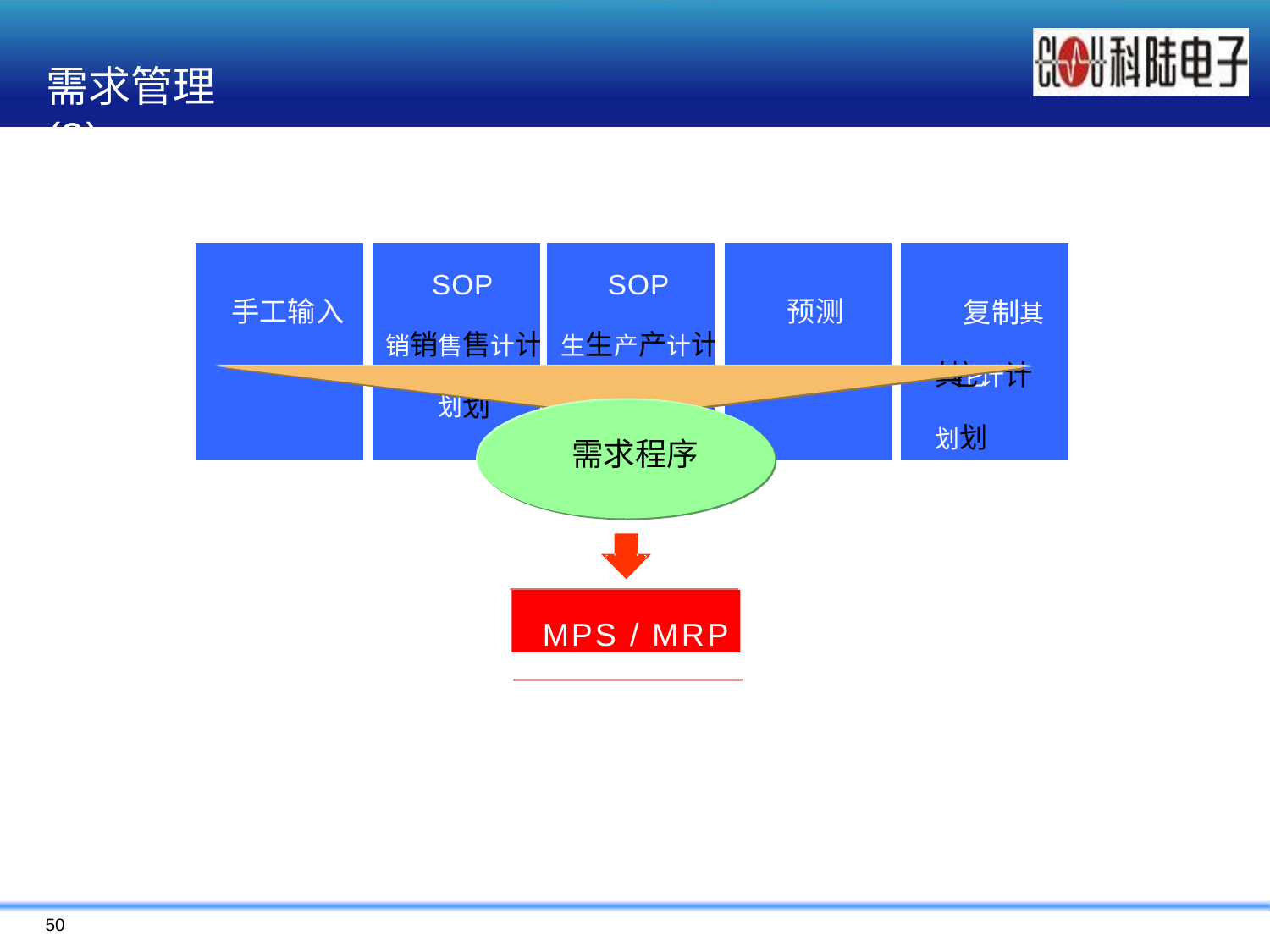

# 需求管理(3)
| 手工输入 | SOP 销销售售计计划划 | SOP 生生产产计计划划 | 预测 | 复制其其它 它计计划划 |
| --- | --- | --- | --- | --- |

需求程序

MPS / MRP

50